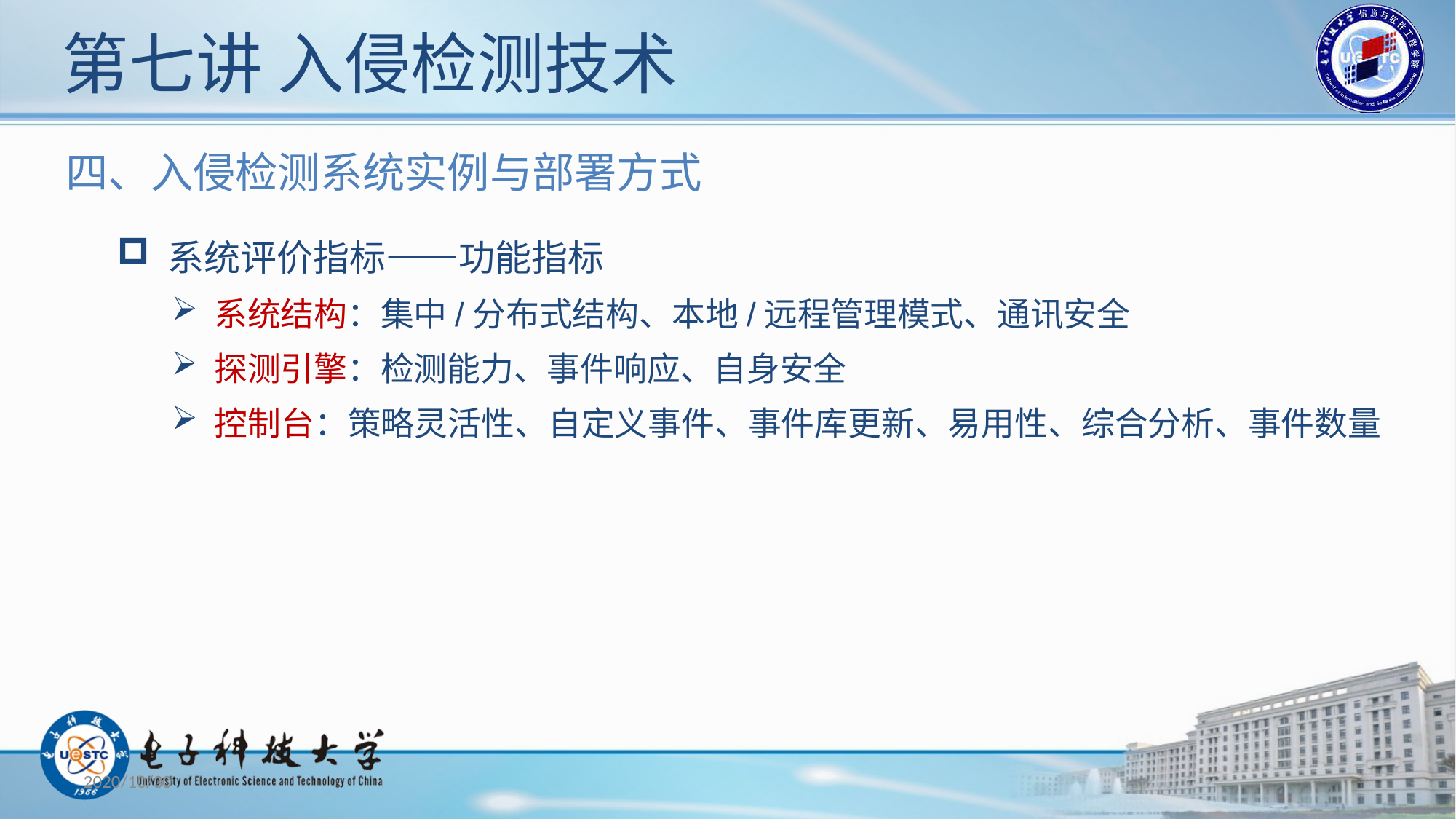

# 第七讲 入侵检测技术
四、入侵检测系统实例与部署方式
 系统评价指标——功能指标
 系统结构：集中/分布式结构、本地/远程管理模式、通讯安全
 探测引擎：检测能力、事件响应、自身安全
 控制台：策略灵活性、自定义事件、事件库更新、易用性、综合分析、事件数量

2020/10/30